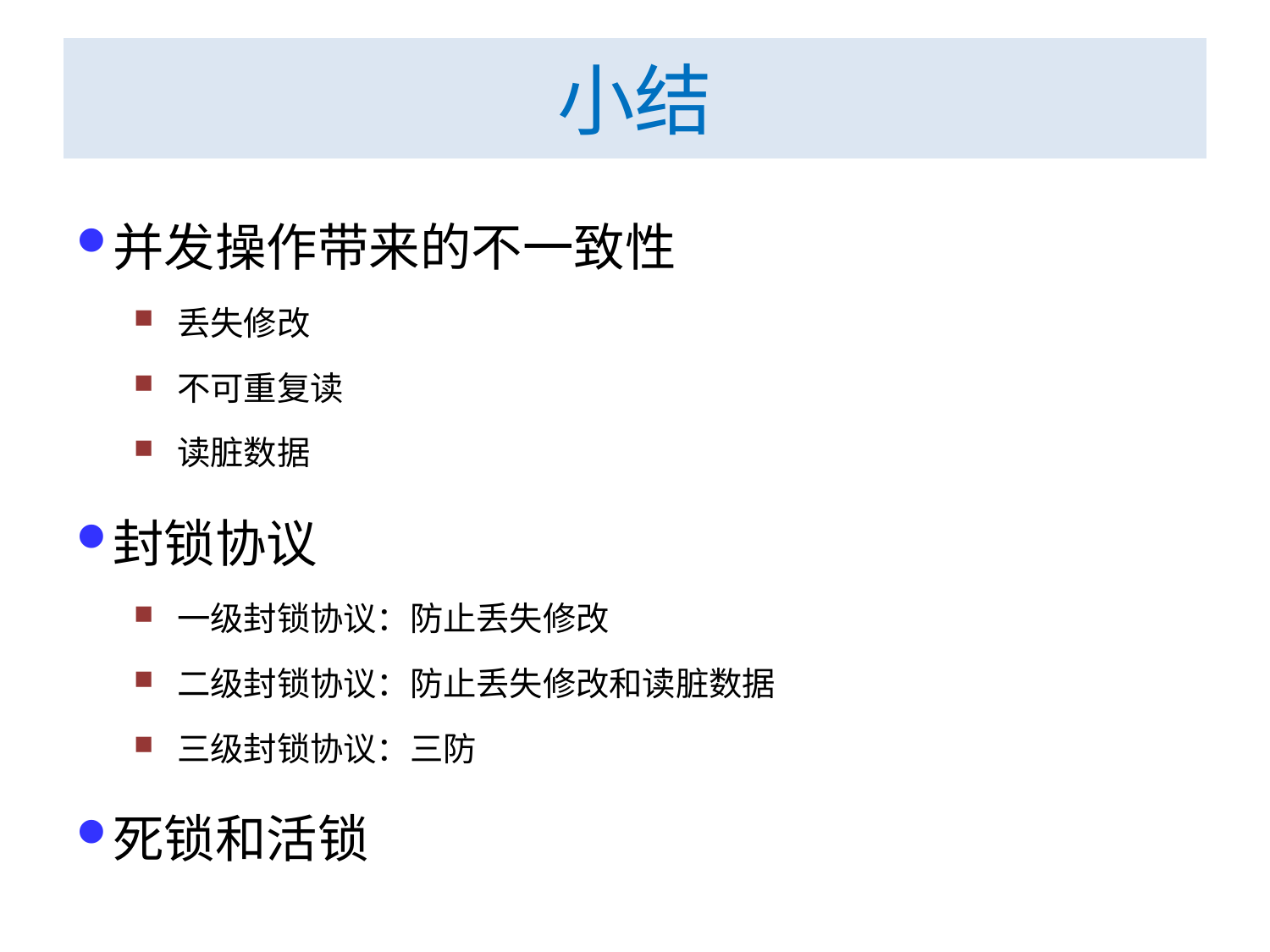

# 小结
并发操作带来的不一致性
丢失修改
不可重复读
读脏数据
封锁协议
一级封锁协议：防止丢失修改
二级封锁协议：防止丢失修改和读脏数据
三级封锁协议：三防
死锁和活锁